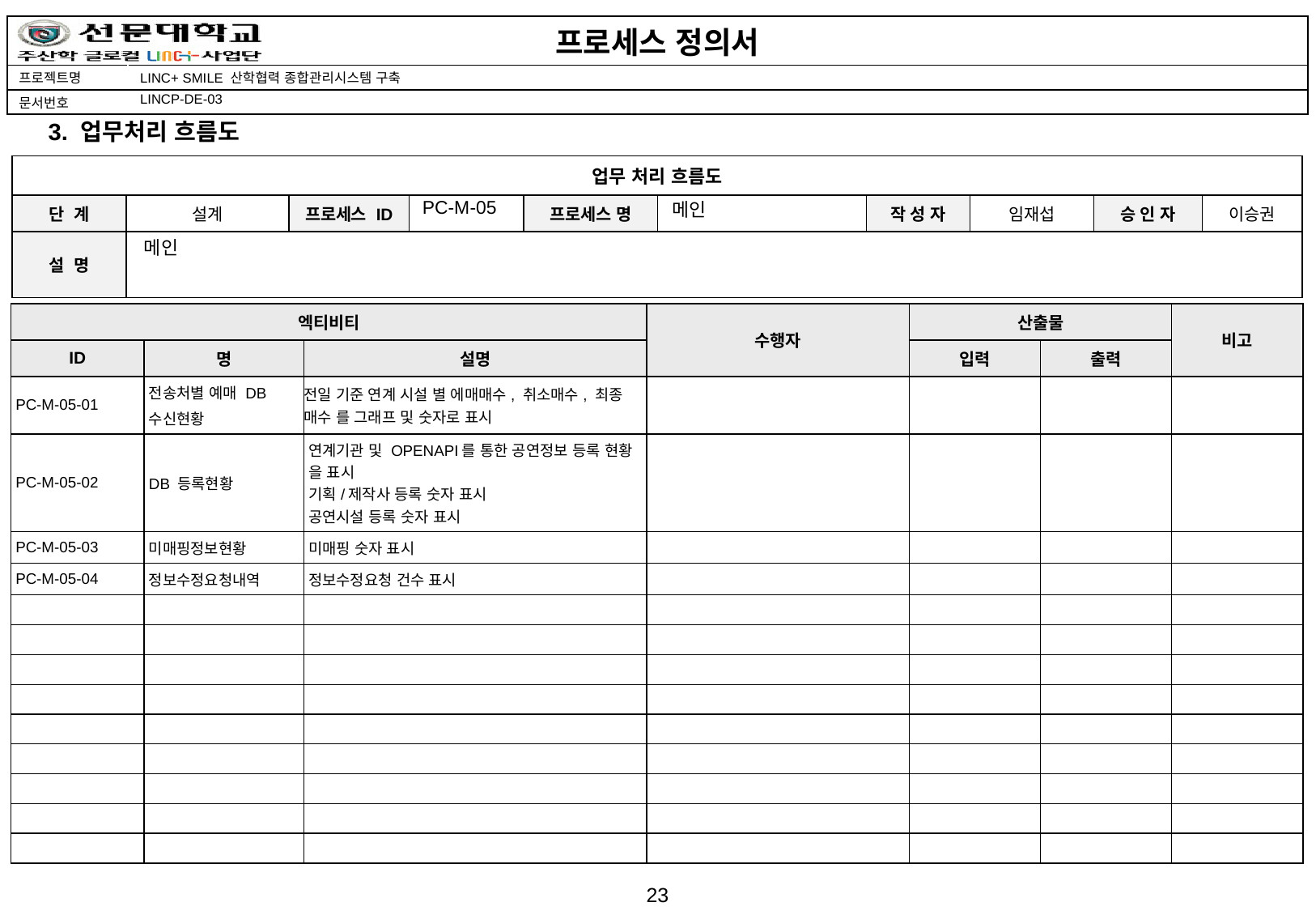

3. 업무처리 흐름도
PC-M-05
메인
메인
| 엑티비티 |  |  | 수행자 | 산출물 |  | 비고 |
| --- | --- | --- | --- | --- | --- | --- |
| ID | 명 | 설명 |  | 입력 | 출력 |  |
| PC-M-05-01 | 전송처별 예매 DB 수신현황 | 전일 기준 연계 시설 별 에매매수, 취소매수, 최종 매수 를 그래프 및 숫자로 표시 |  |  |  |  |
| PC-M-05-02 | DB 등록현황 | 연계기관 및 OPENAPI를 통한 공연정보 등록 현황 을 표시 기획/제작사 등록 숫자 표시 공연시설 등록 숫자 표시 |  |  |  |  |
| PC-M-05-03 | 미매핑정보현황 | 미매핑 숫자 표시 |  |  |  |  |
| PC-M-05-04 | 정보수정요청내역 | 정보수정요청 건수 표시 |  |  |  |  |
|  |  |  |  |  |  |  |
|  |  |  |  |  |  |  |
|  |  |  |  |  |  |  |
|  |  |  |  |  |  |  |
|  |  |  |  |  |  |  |
|  |  |  |  |  |  |  |
|  |  |  |  |  |  |  |
|  |  |  |  |  |  |  |
|  |  |  |  |  |  |  |